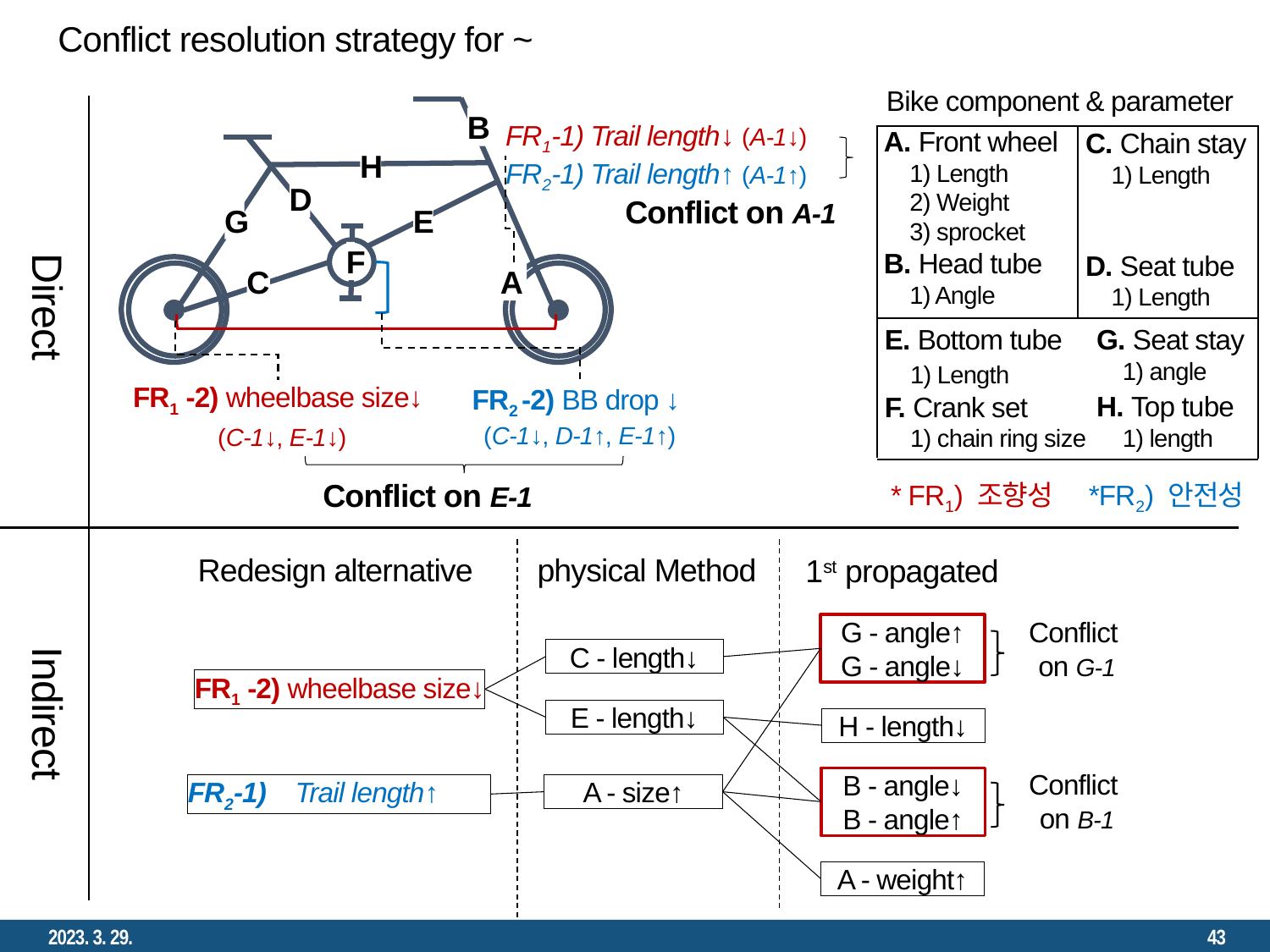

D
E
B
F
C
A
B-1
A-1
A-2
A-3
D-1
E-1
Conflict resolution strategy for ~
F-1
C-1
Bike component & parameter
A. Front wheel
    1) Length
    2) Weight
    3) sprocket
B. Head tube
    1) Angle
C. Chain stay
    1) Length
D. Seat tube
    1) Length
E. Bottom tube
    1) Length
F. Crank set
    1) chain ring size
G. Seat stay
    1) angle
H. Top tube
    1) length
B
FR1-1) Trail length↓ (A-1↓)
FR2-1) Trail length↑ (A-1↑)

H
D
Conflict on A-1
Indirect
G
E

E
F

C
A

Direct

BB drop

FR1 -2) wheelbase size↓
 (C-1↓, E-1↓)
FR2 -2) BB drop ↓
(C-1↓, D-1↑, E-1↑)
휠베이스
길이
Chain stay
* FR1) 조향성    *FR2) 안전성
Conflict on E-1
Redesign alternative
physical Method
1st propagated
E
Conflict
on G-1
G - angle↑
G - angle↓

C - length↓

FR1 -2) wheelbase size↓

Indirect
E - length↓
H - length↓
BB 드랍
길이
Conflict
on B-1
B - angle↓
B - angle↑
FR2-1)    Trail length↑
A - size↑

상충관계 B-1, G-2
A - weight↑
E-1 변화
2023. 3. 29.
43
origin
(1)
(2)